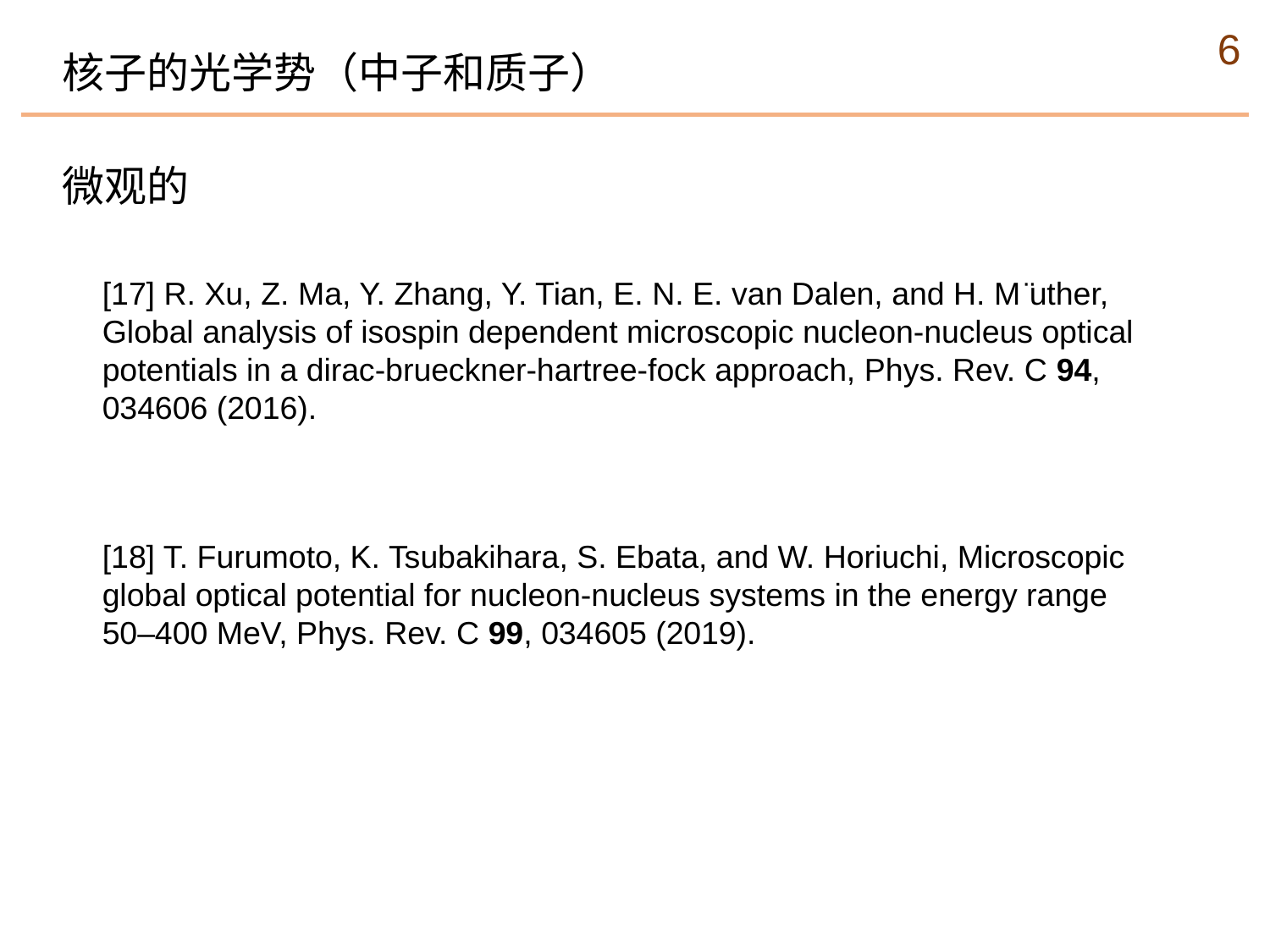

6
核子的光学势（中子和质子）
微观的
[17] R. Xu, Z. Ma, Y. Zhang, Y. Tian, E. N. E. van Dalen, and H. M ̈uther, Global analysis of isospin dependent microscopic nucleon-nucleus optical potentials in a dirac-brueckner-hartree-fock approach, Phys. Rev. C 94,
034606 (2016).
[18] T. Furumoto, K. Tsubakihara, S. Ebata, and W. Horiuchi, Microscopic global optical potential for nucleon-nucleus systems in the energy range 50–400 MeV, Phys. Rev. C 99, 034605 (2019).